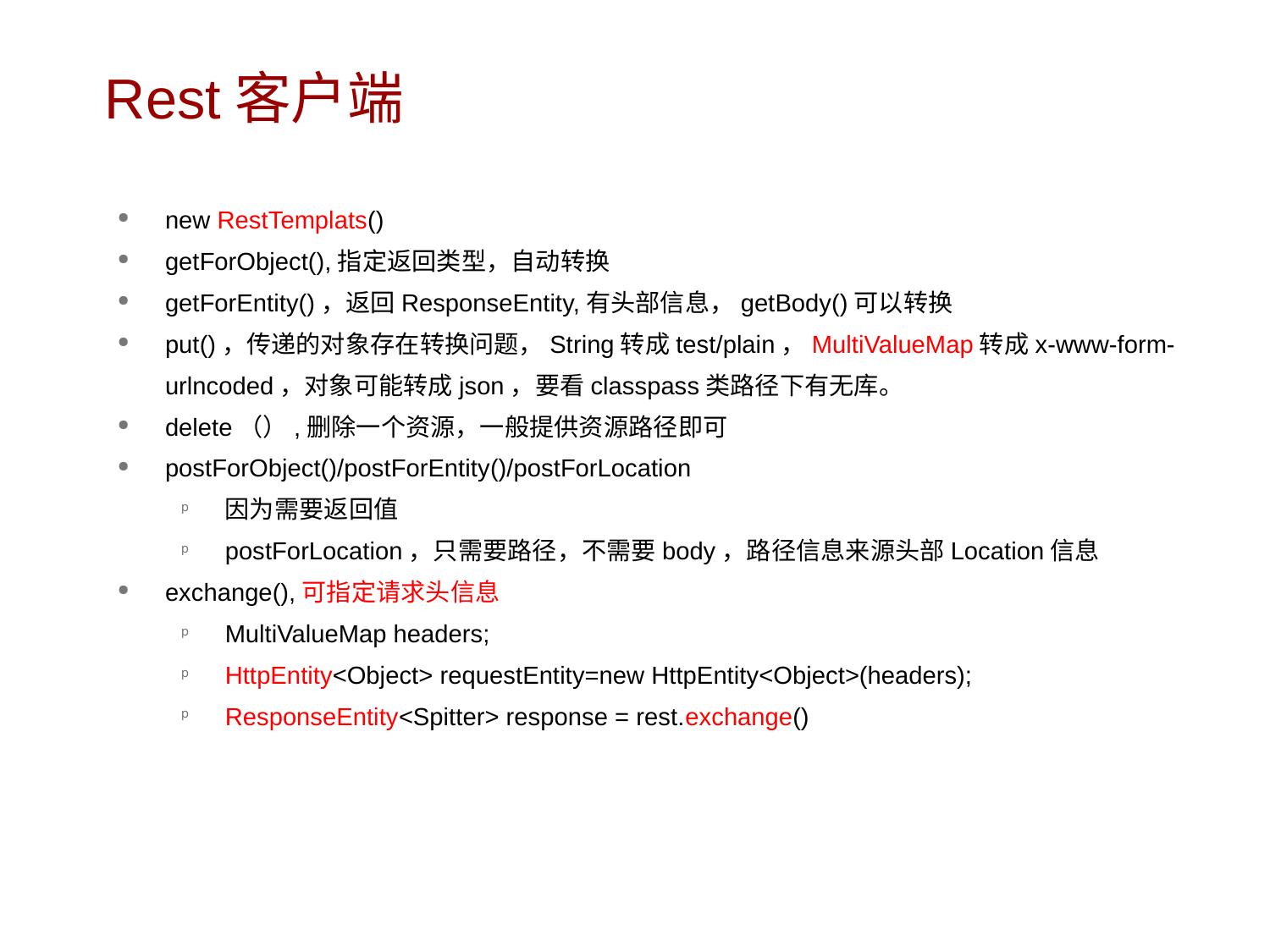

# Rest客户端
new RestTemplats()
getForObject(),指定返回类型，自动转换
getForEntity()，返回ResponseEntity,有头部信息，getBody()可以转换
put()，传递的对象存在转换问题，String转成test/plain，MultiValueMap转成x-www-form-urlncoded，对象可能转成json，要看classpass类路径下有无库。
delete（）,删除一个资源，一般提供资源路径即可
postForObject()/postForEntity()/postForLocation
因为需要返回值
postForLocation，只需要路径，不需要body，路径信息来源头部Location信息
exchange(),可指定请求头信息
MultiValueMap headers;
HttpEntity<Object> requestEntity=new HttpEntity<Object>(headers);
ResponseEntity<Spitter> response = rest.exchange()